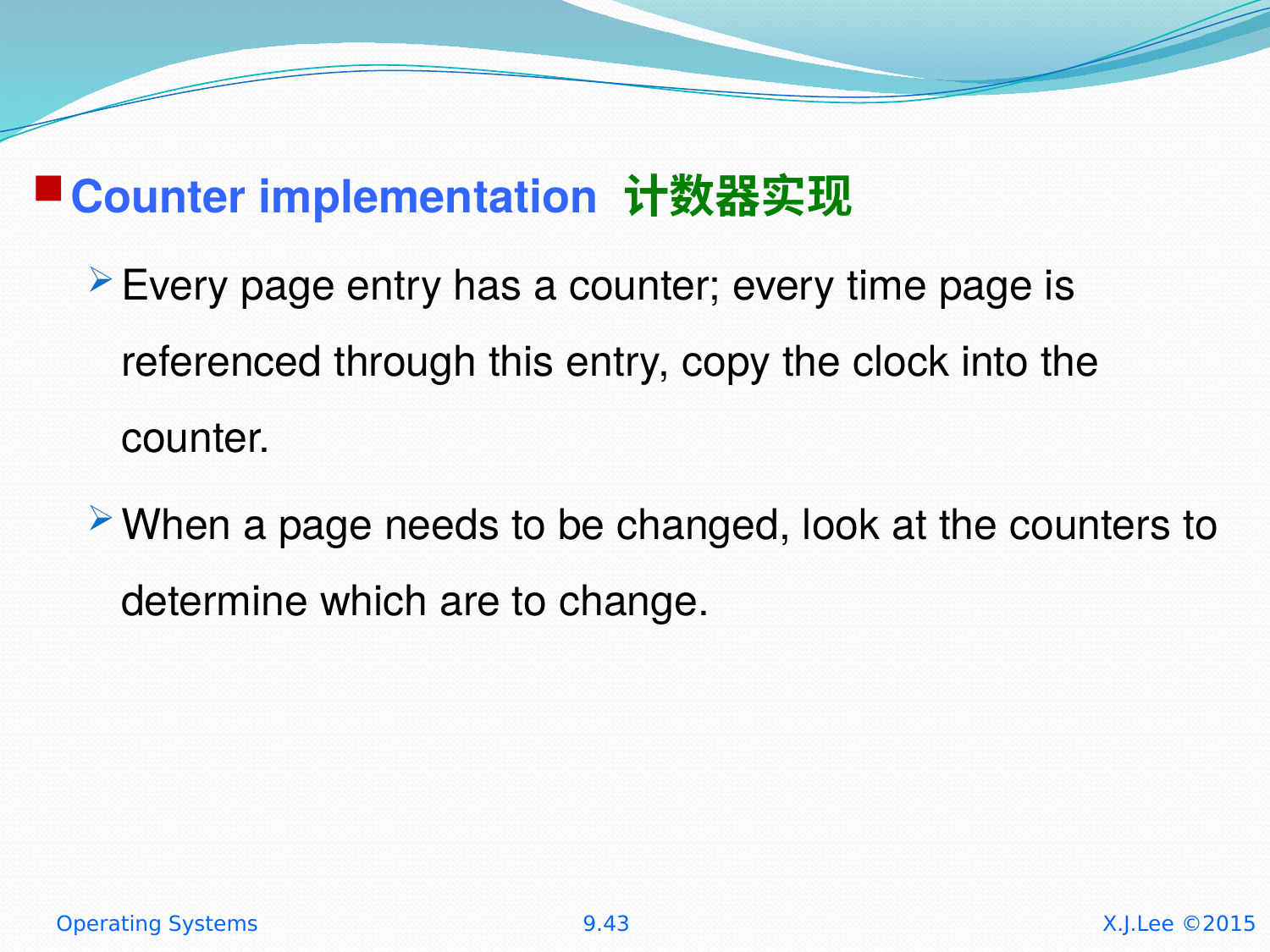

Counter implementation 计数器实现
Every page entry has a counter; every time page is referenced through this entry, copy the clock into the counter.
When a page needs to be changed, look at the counters to determine which are to change.
Operating Systems
9.43
X.J.Lee ©2015